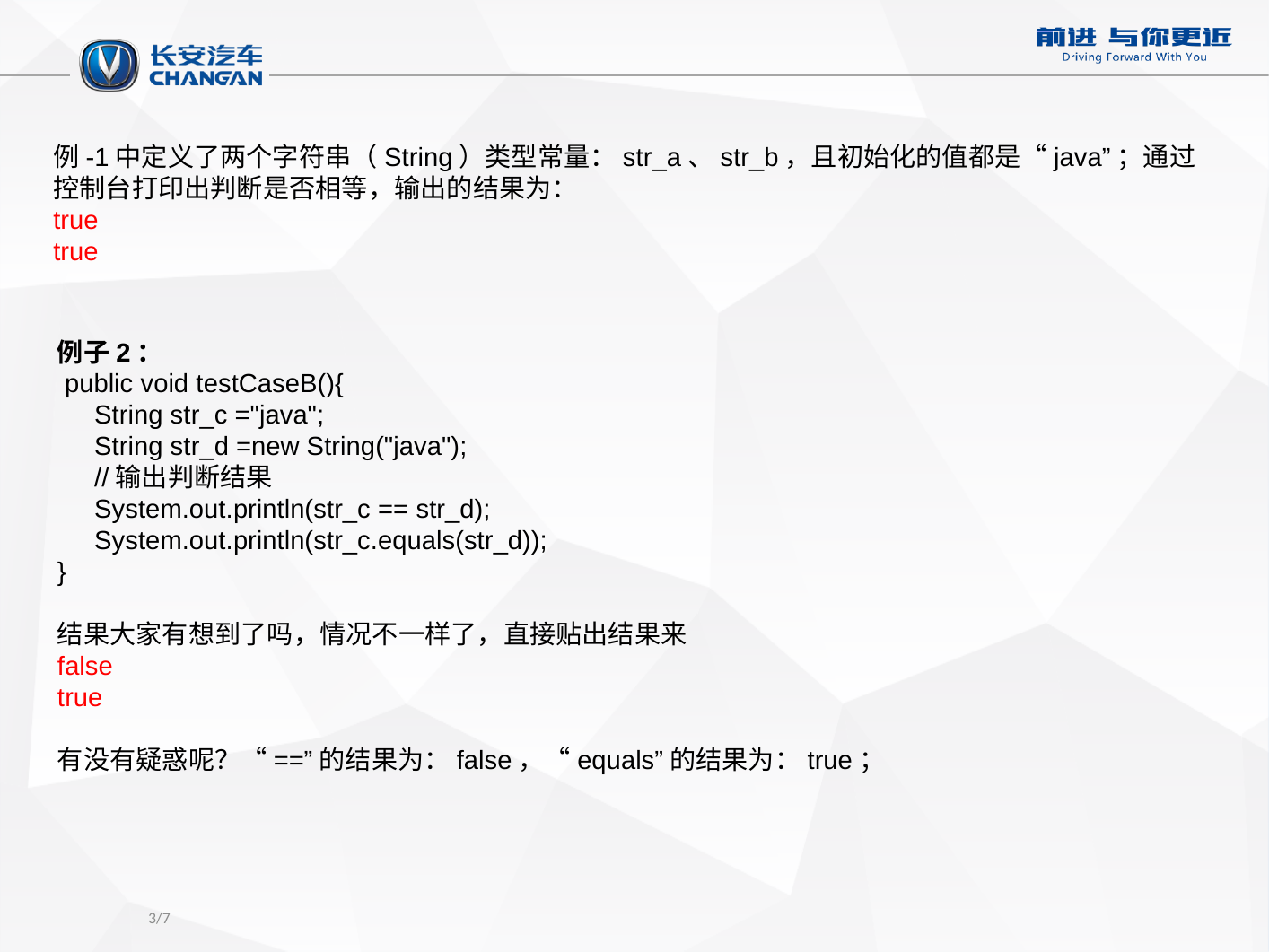

例-1中定义了两个字符串（String）类型常量：str_a、str_b，且初始化的值都是“java”；通过控制台打印出判断是否相等，输出的结果为：
true
true

例子2：
 public void testCaseB(){
     String str_c ="java";
     String str_d =new String("java");
     //输出判断结果
     System.out.println(str_c == str_d);
     System.out.println(str_c.equals(str_d));
}

结果大家有想到了吗，情况不一样了，直接贴出结果来
false
true

有没有疑惑呢？“==”的结果为：false，“equals”的结果为：true；

3/7